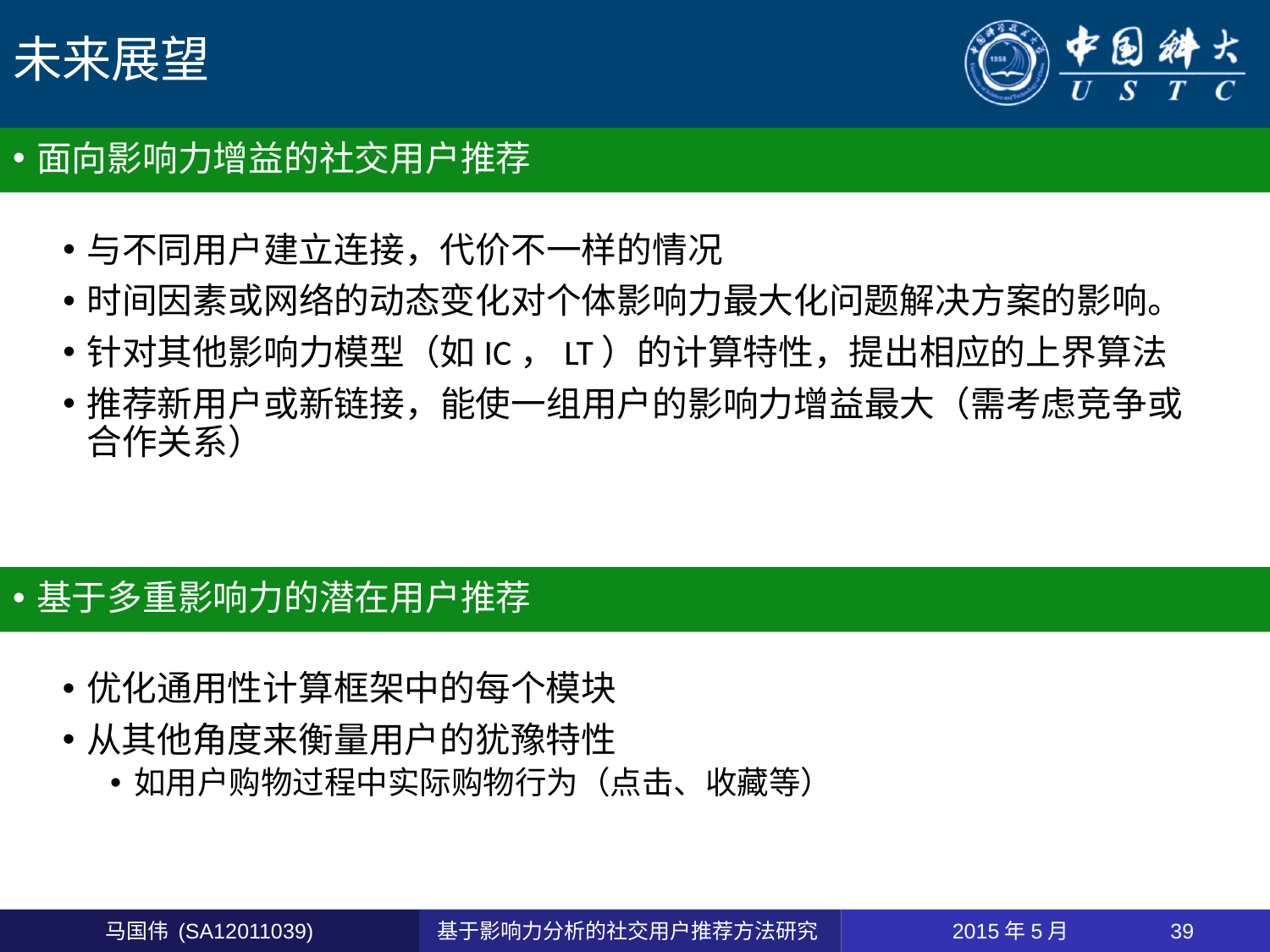

# 未来展望
面向影响力增益的社交用户推荐
与不同用户建立连接，代价不一样的情况
时间因素或网络的动态变化对个体影响力最大化问题解决方案的影响。
针对其他影响力模型（如IC，LT）的计算特性，提出相应的上界算法
推荐新用户或新链接，能使一组用户的影响力增益最大（需考虑竞争或合作关系）
基于多重影响力的潜在用户推荐
优化通用性计算框架中的每个模块
从其他角度来衡量用户的犹豫特性
如用户购物过程中实际购物行为（点击、收藏等）
2015年5月
39